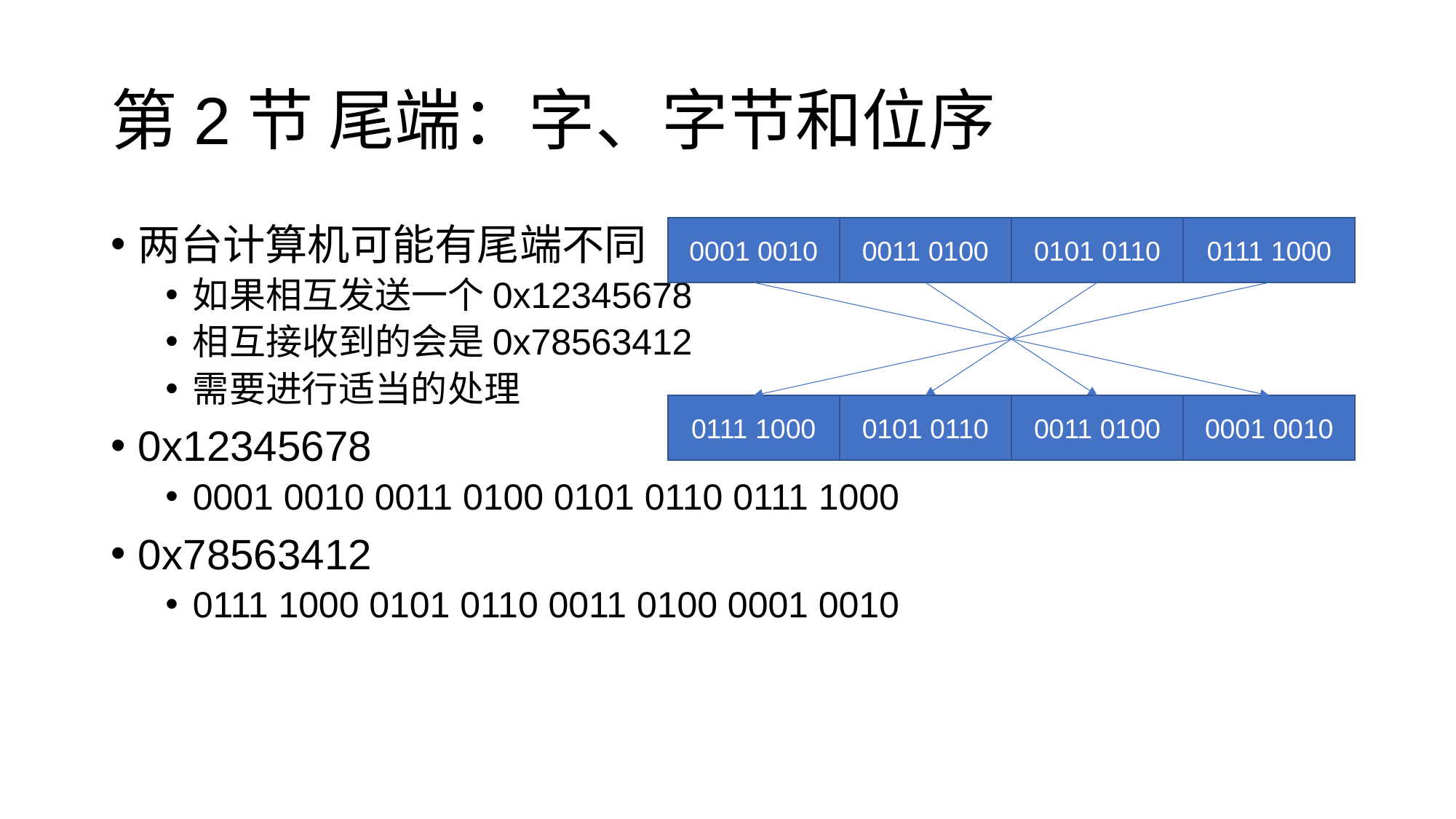

# 第2节 尾端：字、字节和位序
两台计算机可能有尾端不同
如果相互发送一个0x12345678
相互接收到的会是0x78563412
需要进行适当的处理
0x12345678
0001 0010 0011 0100 0101 0110 0111 1000
0x78563412
0111 1000 0101 0110 0011 0100 0001 0010

0001 0010
0011 0100
0101 0110
0111 1000
0111 1000
0101 0110
0011 0100
0001 0010